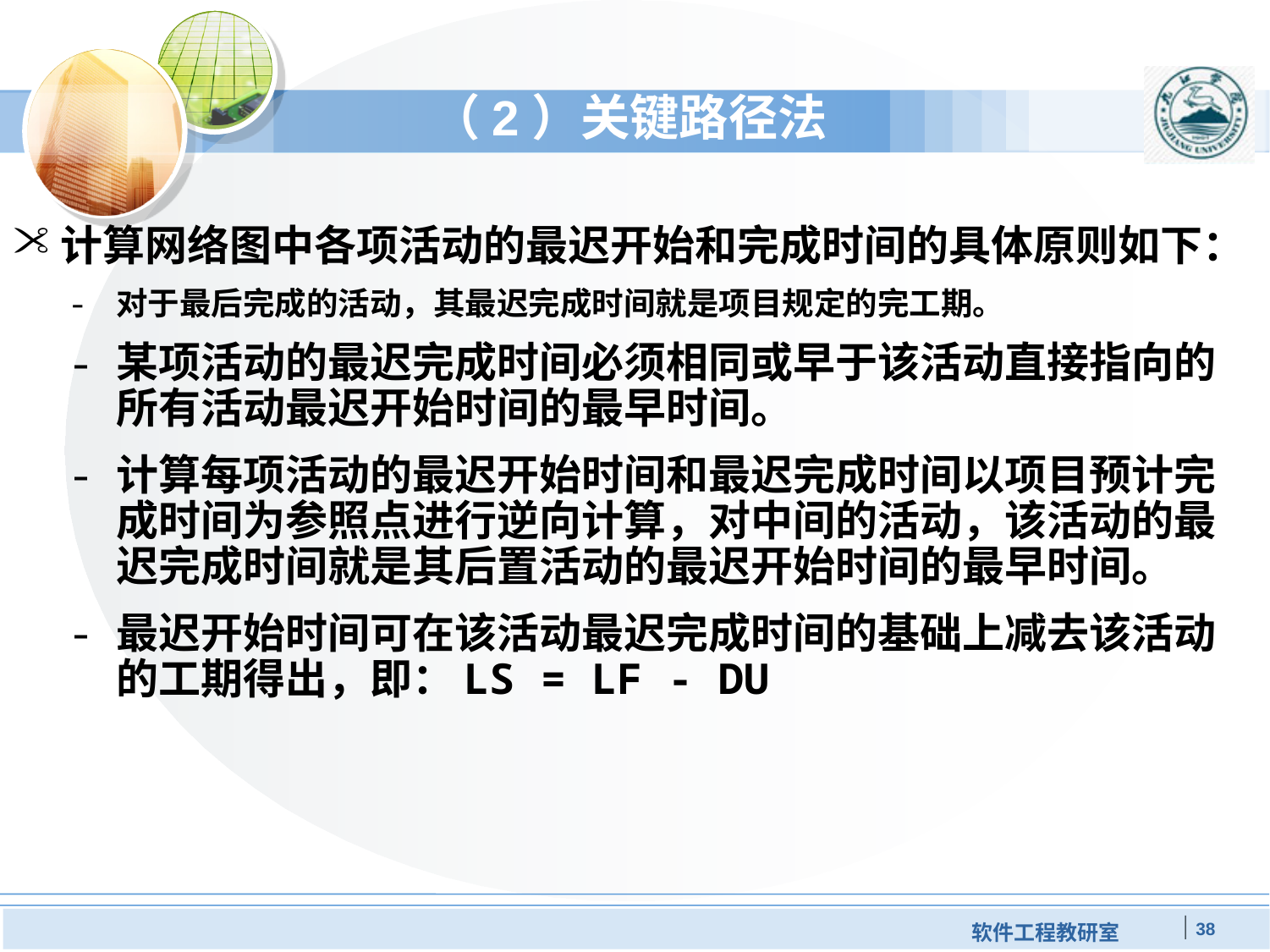

# （2）关键路径法
计算网络图中各项活动的最迟开始和完成时间的具体原则如下：
对于最后完成的活动，其最迟完成时间就是项目规定的完工期。
某项活动的最迟完成时间必须相同或早于该活动直接指向的所有活动最迟开始时间的最早时间。
计算每项活动的最迟开始时间和最迟完成时间以项目预计完成时间为参照点进行逆向计算，对中间的活动，该活动的最迟完成时间就是其后置活动的最迟开始时间的最早时间。
最迟开始时间可在该活动最迟完成时间的基础上减去该活动的工期得出，即：LS = LF - DU